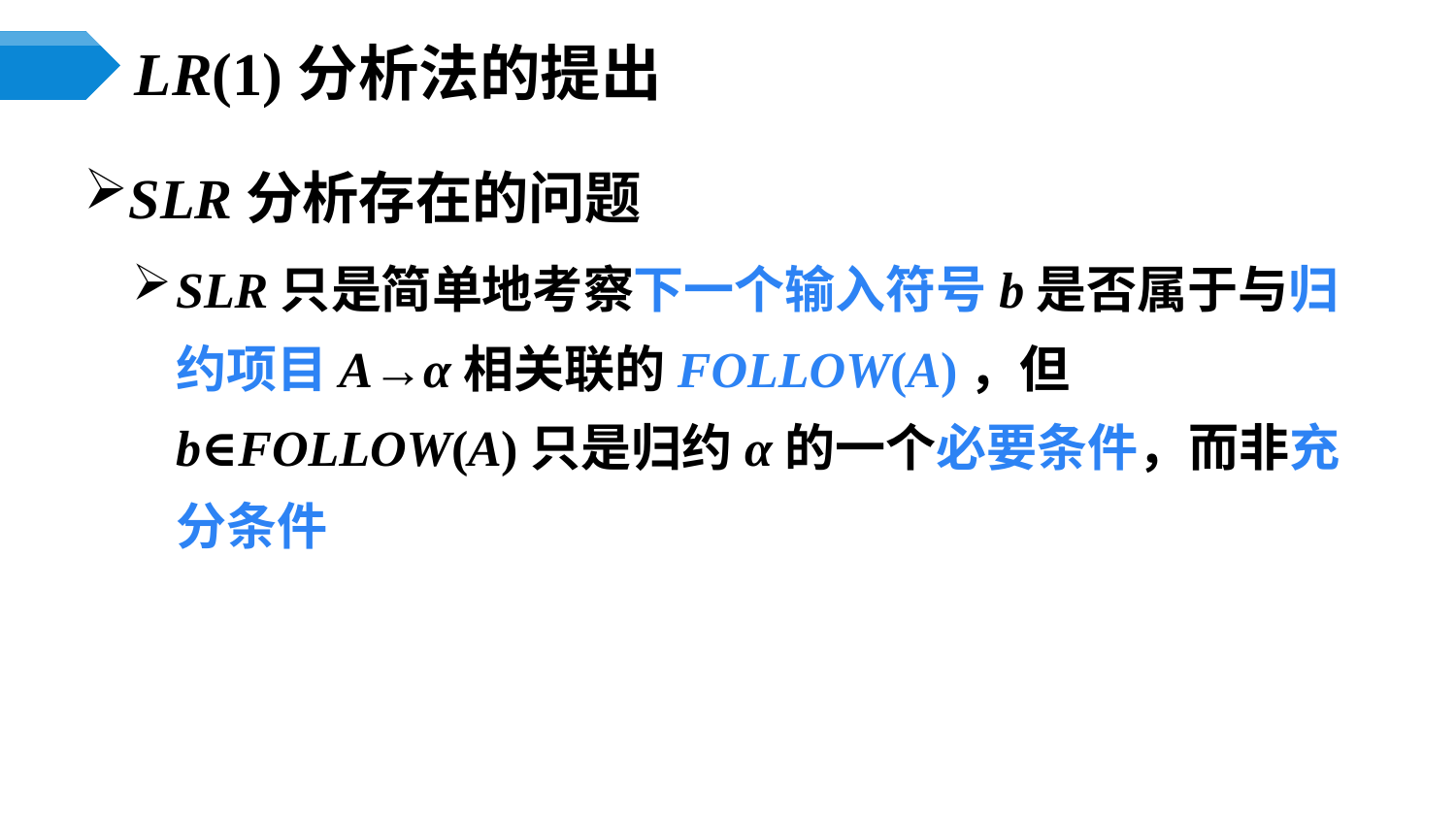

# LR(1)分析法的提出
SLR分析存在的问题
SLR只是简单地考察下一个输入符号b是否属于与归约项目A→α相关联的FOLLOW(A)，但b∈FOLLOW(A)只是归约α的一个必要条件，而非充分条件